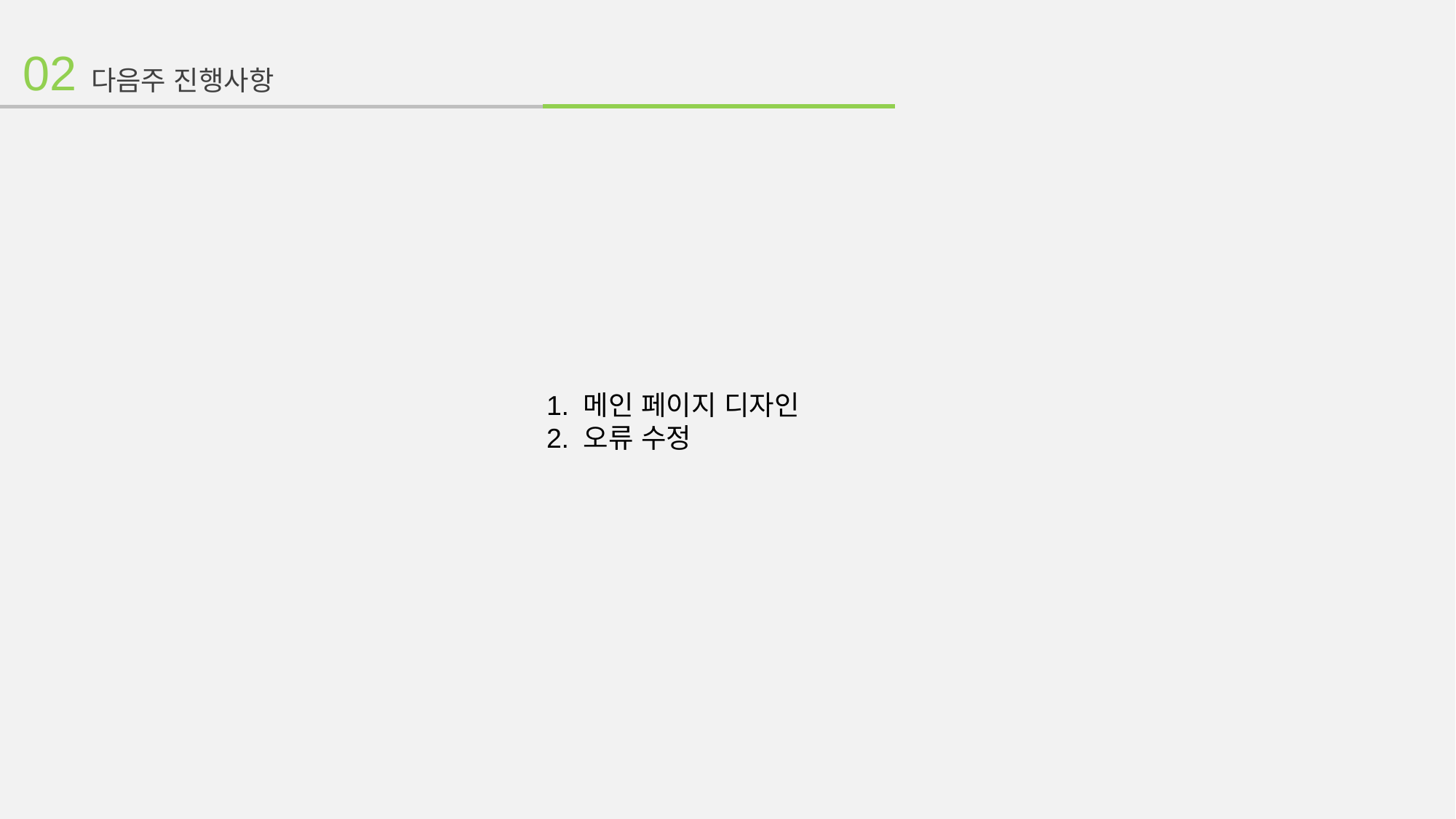

02 다음주 진행사항
1. 메인 페이지 디자인
2. 오류 수정